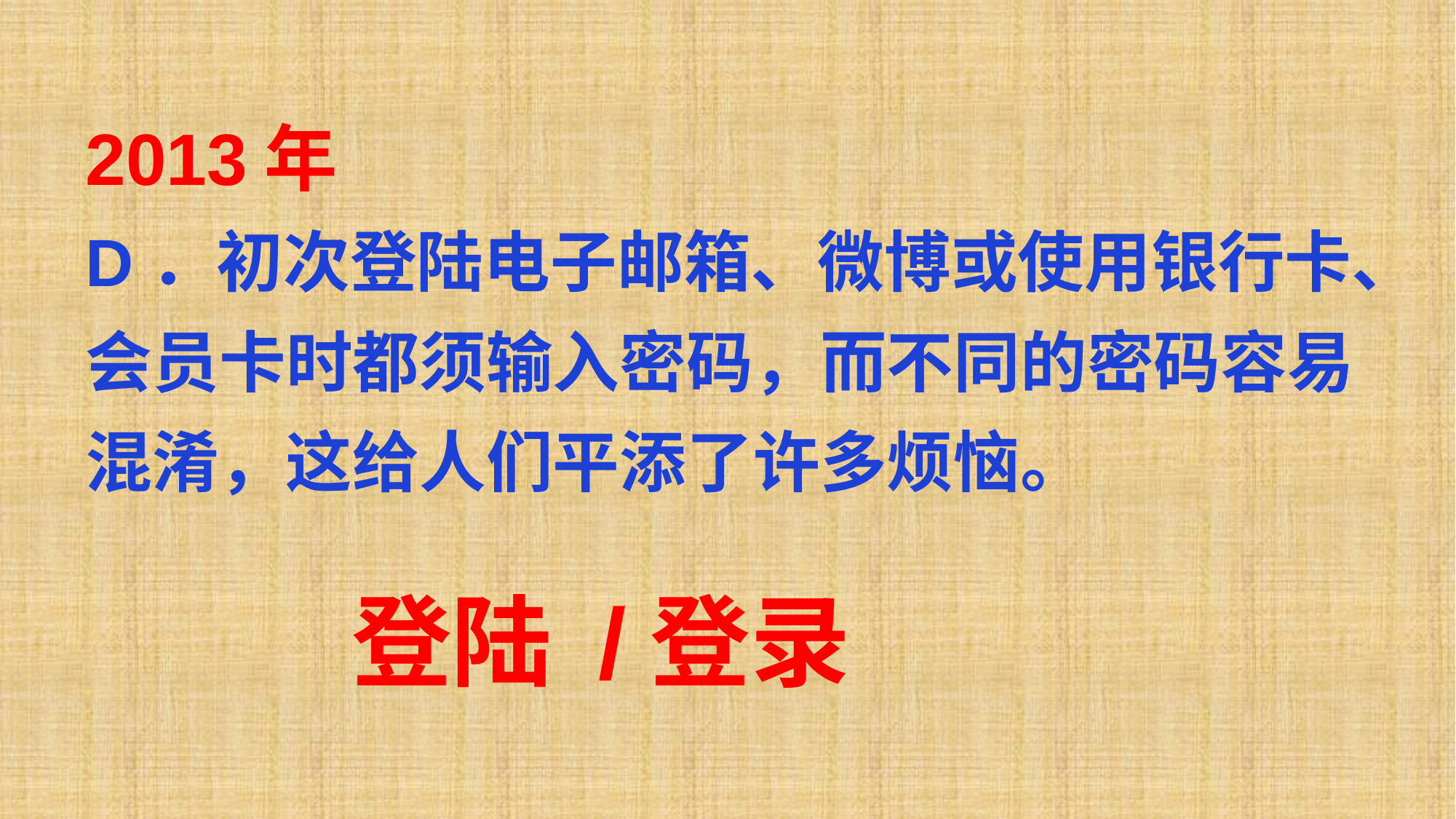

2013年
D．初次登陆电子邮箱、微博或使用银行卡、会员卡时都须输入密码，而不同的密码容易混淆，这给人们平添了许多烦恼。
登陆 /登录